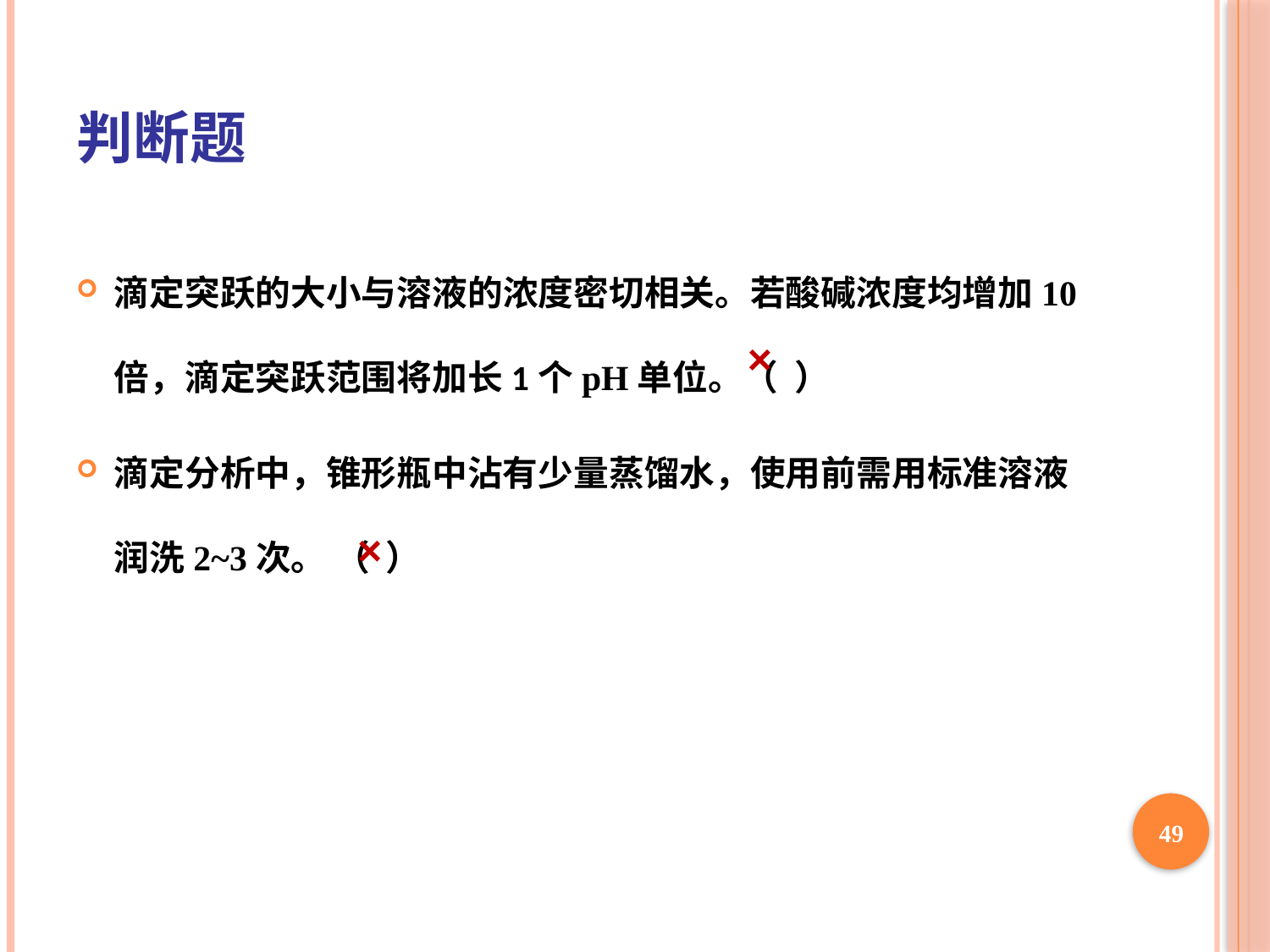

判断题
滴定突跃的大小与溶液的浓度密切相关。若酸碱浓度均增加10倍，滴定突跃范围将加长1个pH单位。（  ）
滴定分析中，锥形瓶中沾有少量蒸馏水，使用前需用标准溶液润洗2~3次。 （  ）

×
×
49